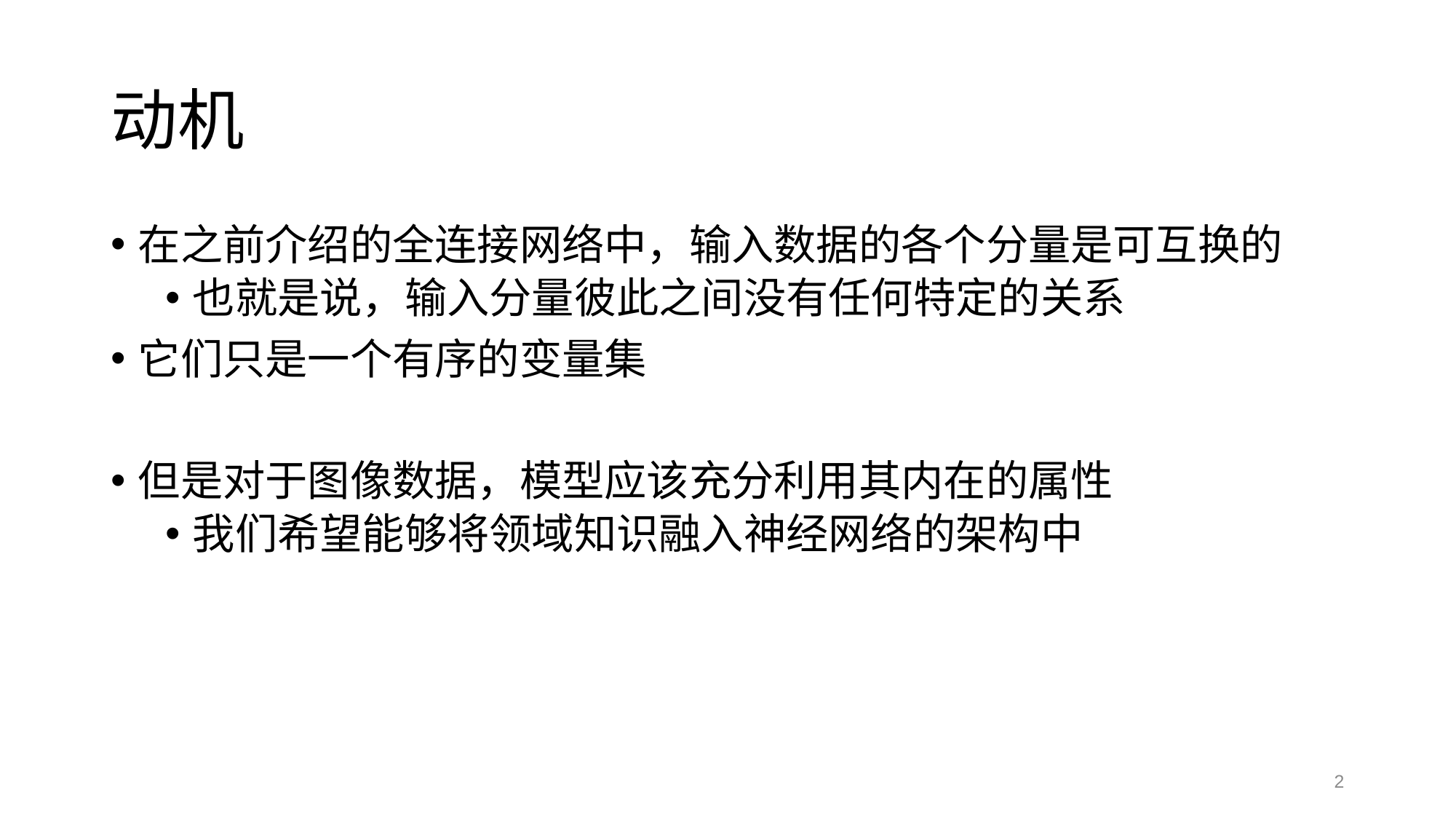

# 动机
在之前介绍的全连接网络中，输入数据的各个分量是可互换的
也就是说，输入分量彼此之间没有任何特定的关系
它们只是一个有序的变量集

但是对于图像数据，模型应该充分利用其内在的属性
我们希望能够将领域知识融入神经网络的架构中

2